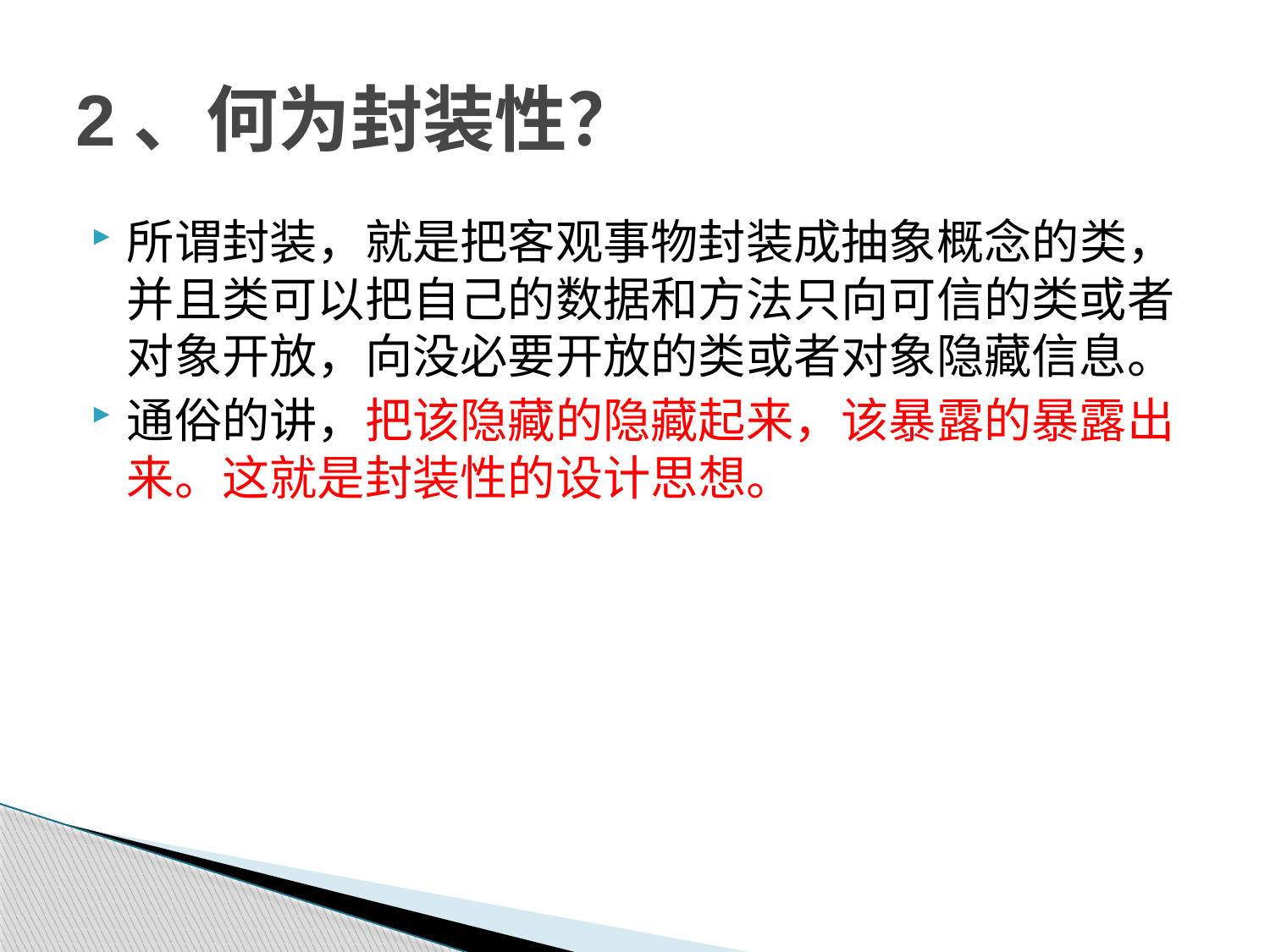

# 2、何为封装性？
所谓封装，就是把客观事物封装成抽象概念的类，并且类可以把自己的数据和方法只向可信的类或者对象开放，向没必要开放的类或者对象隐藏信息。
通俗的讲，把该隐藏的隐藏起来，该暴露的暴露出来。这就是封装性的设计思想。